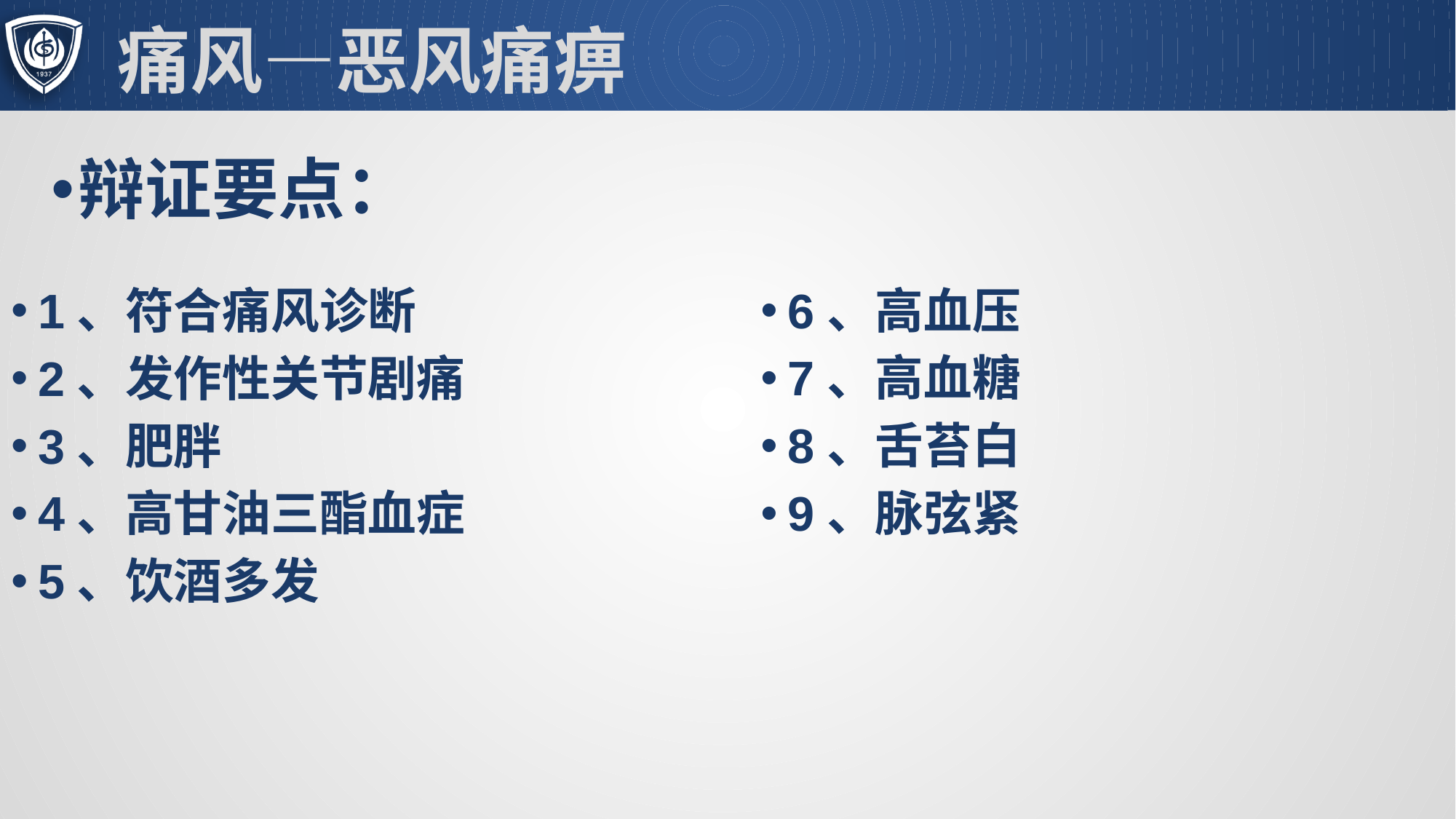

# 痛风—恶风痛痹
辩证要点：

1、符合痛风诊断
2、发作性关节剧痛
3、肥胖
4、高甘油三酯血症
5、饮酒多发

6、高血压
7、高血糖
8、舌苔白
9、脉弦紧